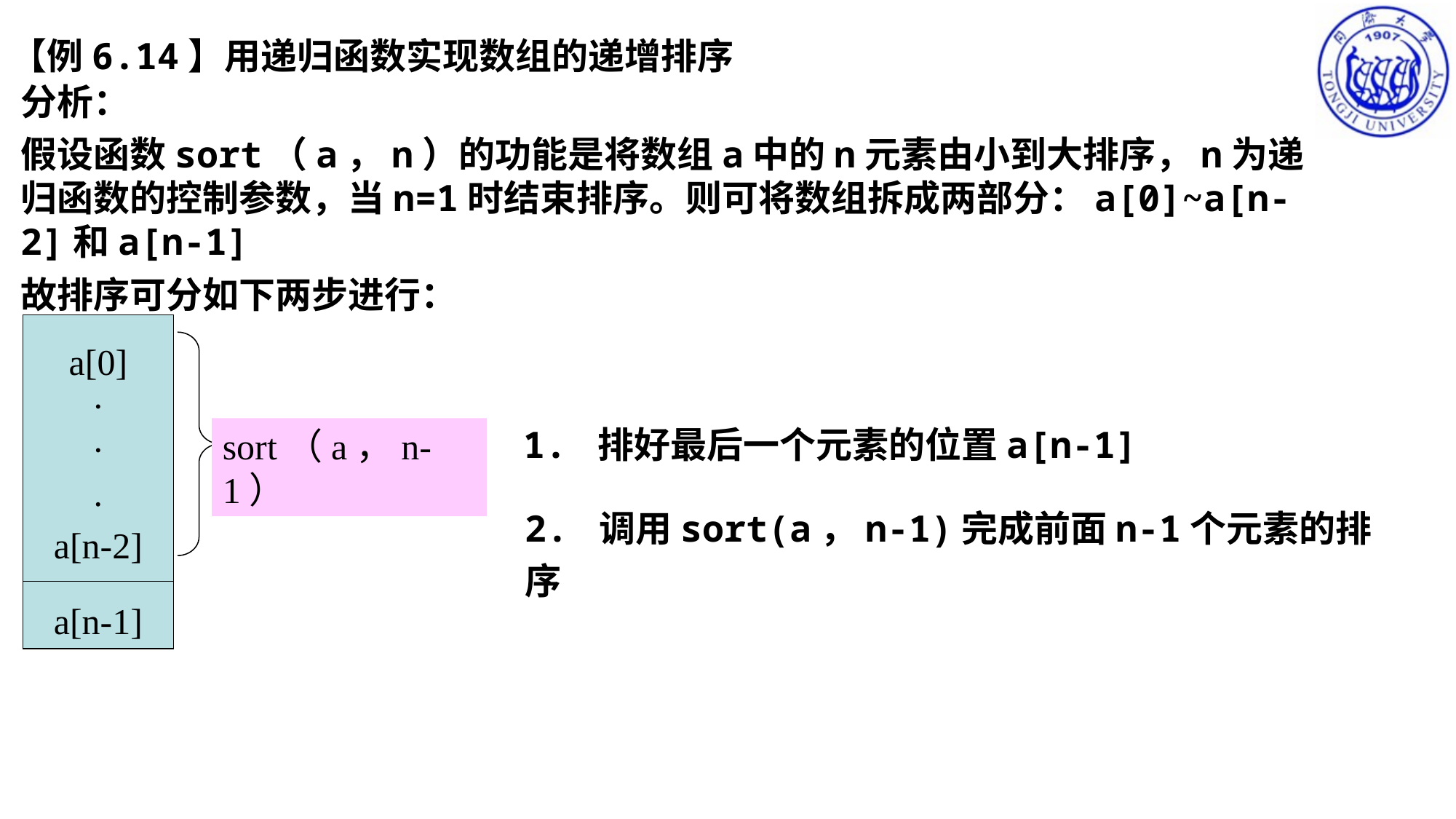

【例6.14】用递归函数实现数组的递增排序
分析：
假设函数sort（a，n）的功能是将数组a中的n元素由小到大排序，n为递归函数的控制参数，当n=1时结束排序。则可将数组拆成两部分：a[0]~a[n-2]和a[n-1]
故排序可分如下两步进行：
a[0]
·
·
.
a[n-2]

sort（a，n-1）
1. 排好最后一个元素的位置a[n-1]
2. 调用sort(a，n-1)完成前面n-1个元素的排序
a[n-1]